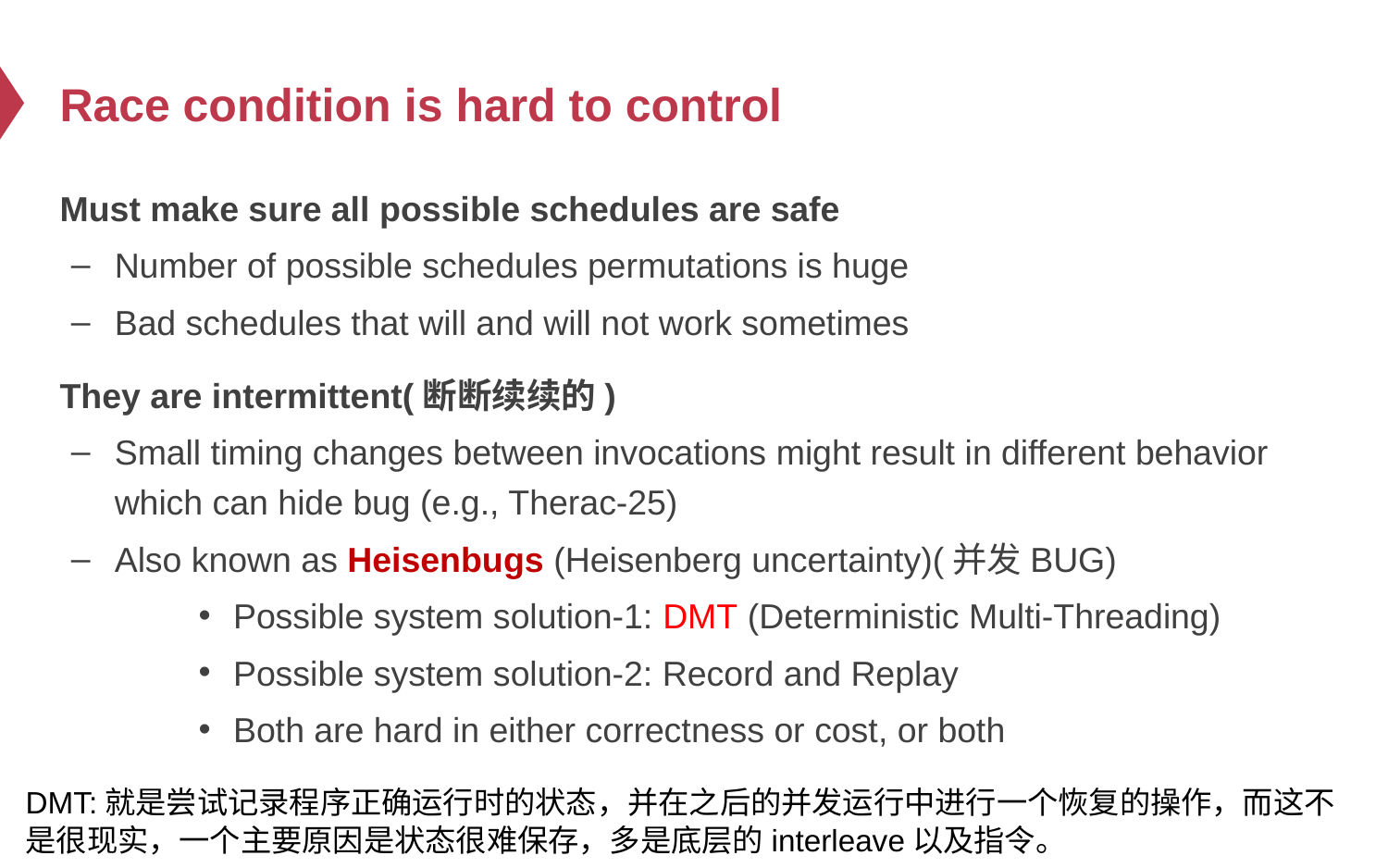

# Race condition is hard to control
Must make sure all possible schedules are safe
Number of possible schedules permutations is huge
Bad schedules that will and will not work sometimes
They are intermittent(断断续续的)
Small timing changes between invocations might result in different behavior which can hide bug (e.g., Therac-25)
Also known as Heisenbugs (Heisenberg uncertainty)(并发BUG)
Possible system solution-1: DMT (Deterministic Multi-Threading)
Possible system solution-2: Record and Replay
Both are hard in either correctness or cost, or both
DMT:就是尝试记录程序正确运行时的状态，并在之后的并发运行中进行一个恢复的操作，而这不是很现实，一个主要原因是状态很难保存，多是底层的interleave以及指令。
19